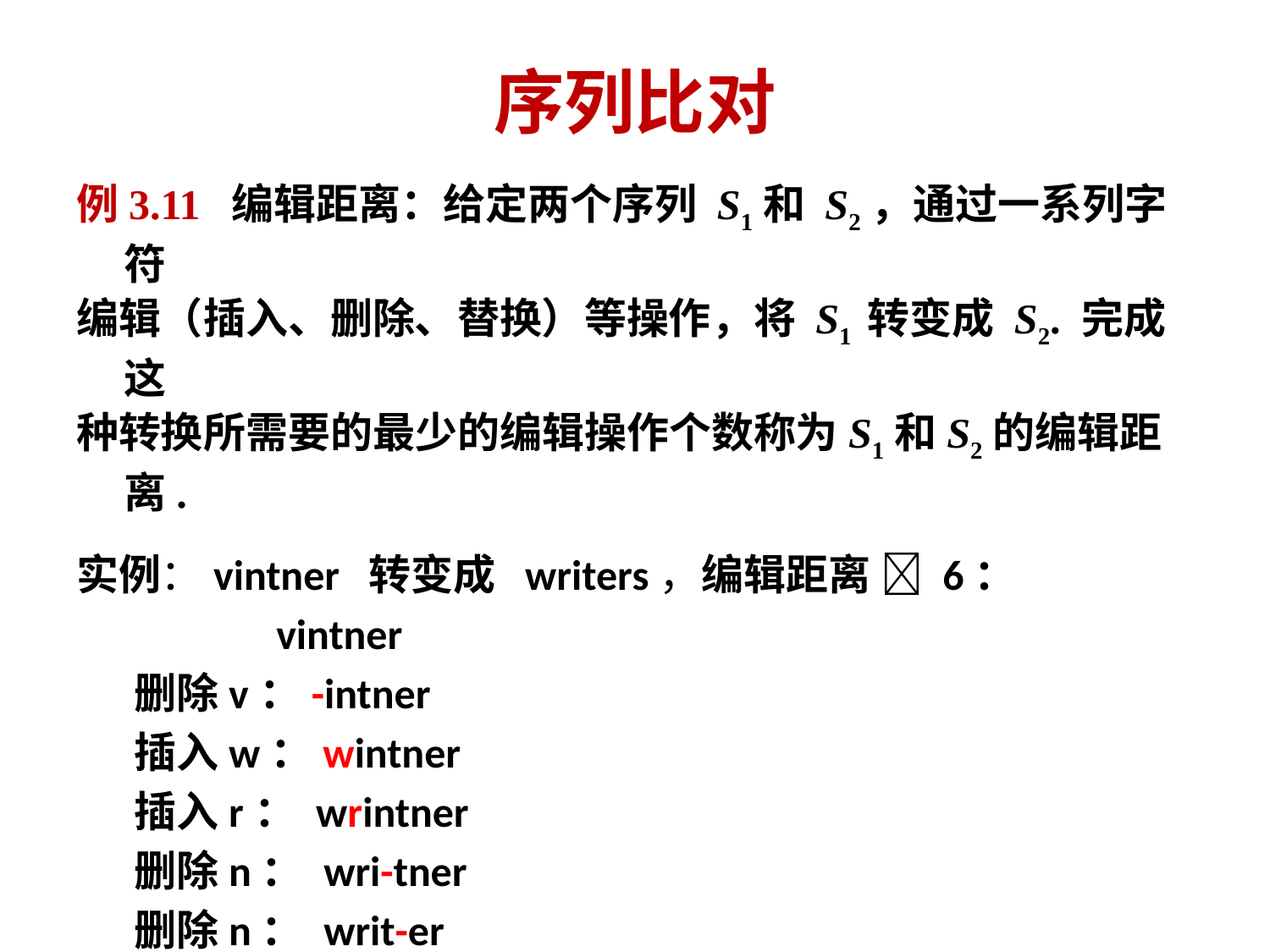

# 序列比对
例3.11  编辑距离：给定两个序列 S1和 S2，通过一系列字符
编辑（插入、删除、替换）等操作，将 S1 转变成 S2. 完成这
种转换所需要的最少的编辑操作个数称为S1和S2的编辑距离.
实例：vintner  转变成  writers，编辑距离 ≤ 6：
                     vintner
     删除v：-intner
     插入w：wintner
     插入r： wrintner
     删除n： wri-tner
     删除n： writ-er
     插入s： writers